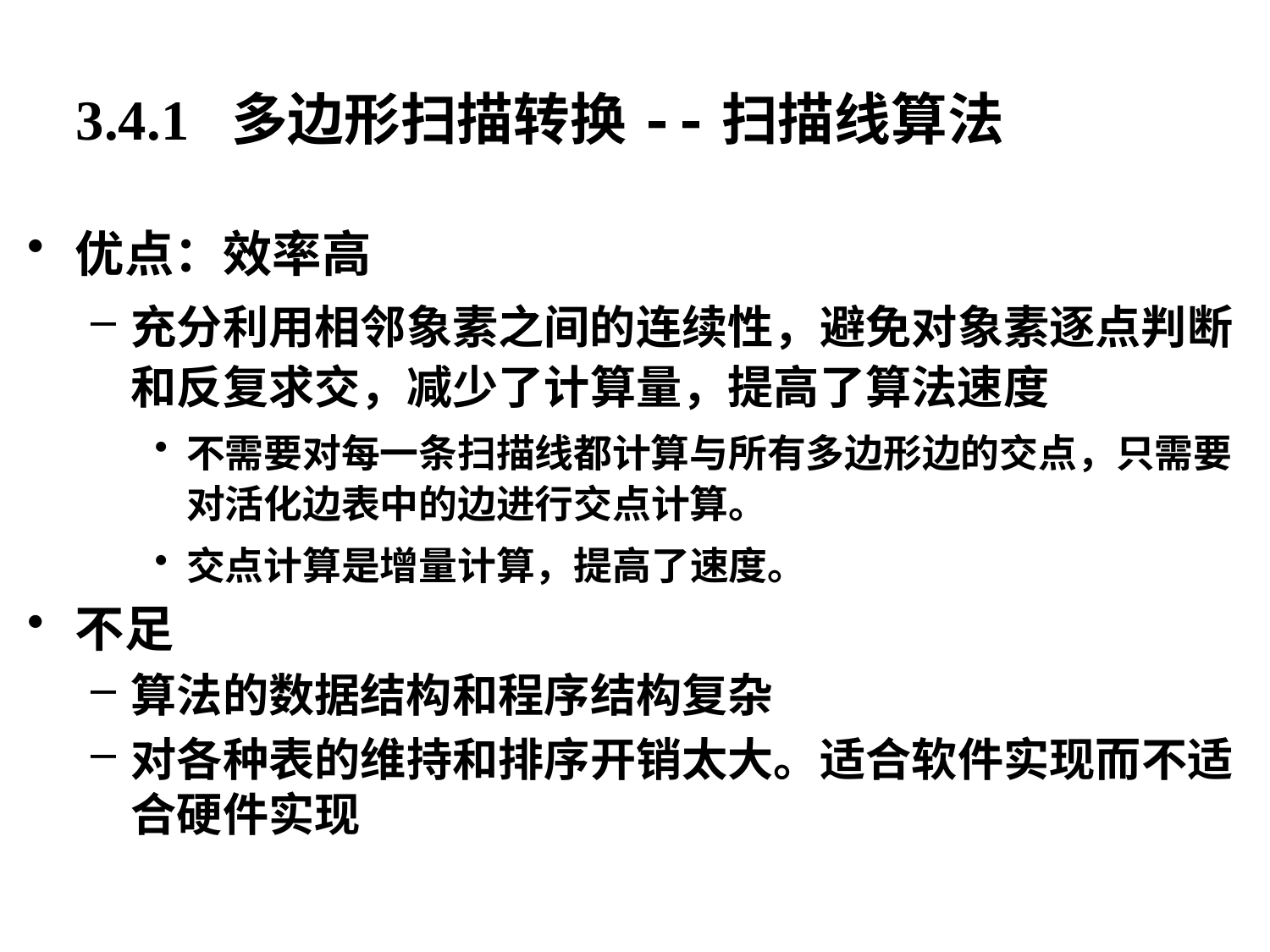

3.4.1  多边形扫描转换--扫描线算法
优点：效率高
充分利用相邻象素之间的连续性，避免对象素逐点判断和反复求交，减少了计算量，提高了算法速度
不需要对每一条扫描线都计算与所有多边形边的交点，只需要对活化边表中的边进行交点计算。
交点计算是增量计算，提高了速度。
不足
算法的数据结构和程序结构复杂
对各种表的维持和排序开销太大。适合软件实现而不适合硬件实现